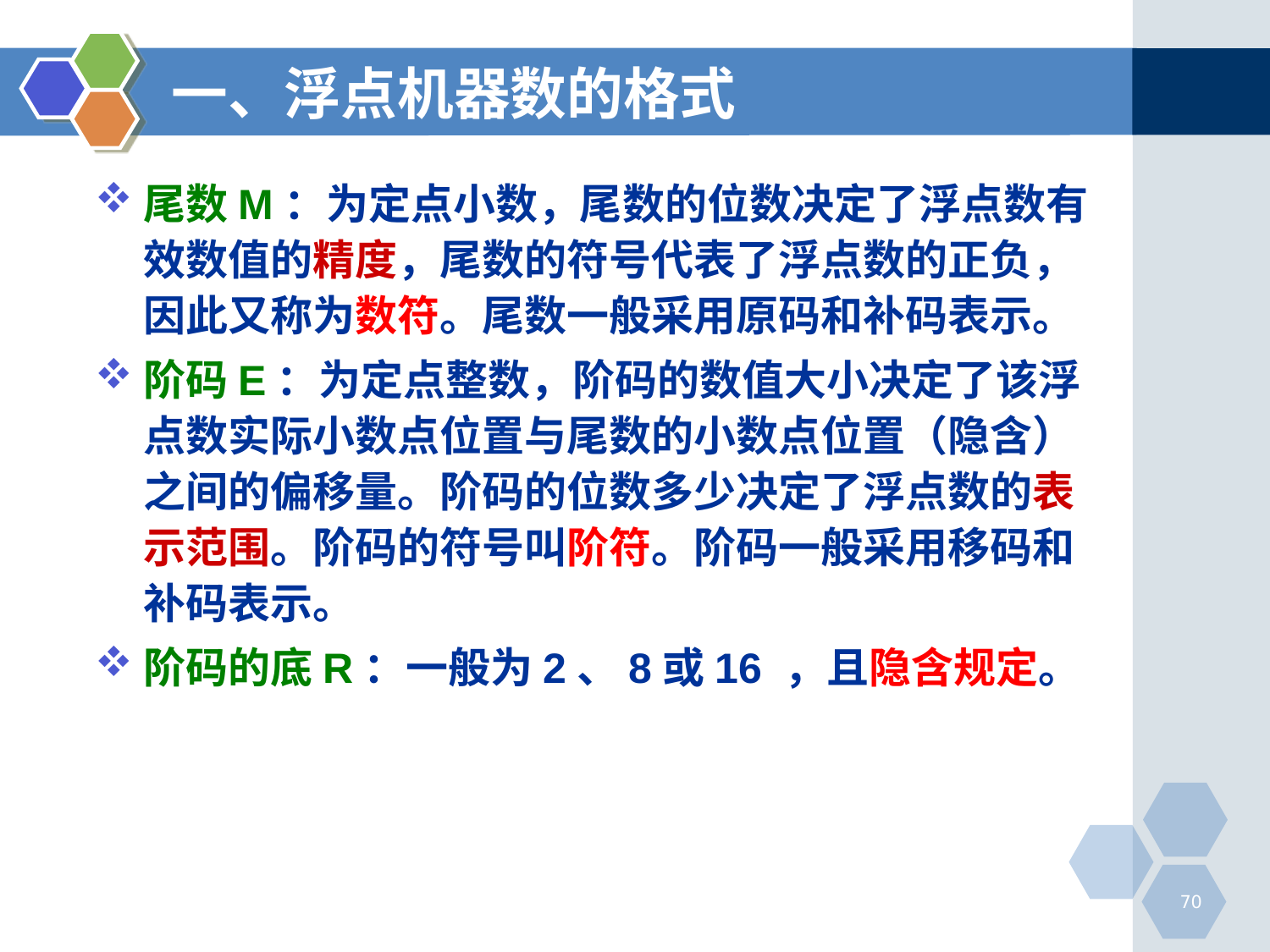

# 一、浮点机器数的格式
尾数M：为定点小数，尾数的位数决定了浮点数有效数值的精度，尾数的符号代表了浮点数的正负，因此又称为数符。尾数一般采用原码和补码表示。
阶码E：为定点整数，阶码的数值大小决定了该浮点数实际小数点位置与尾数的小数点位置（隐含）之间的偏移量。阶码的位数多少决定了浮点数的表示范围。阶码的符号叫阶符。阶码一般采用移码和补码表示。
阶码的底R：一般为2、8或16 ，且隐含规定。
70